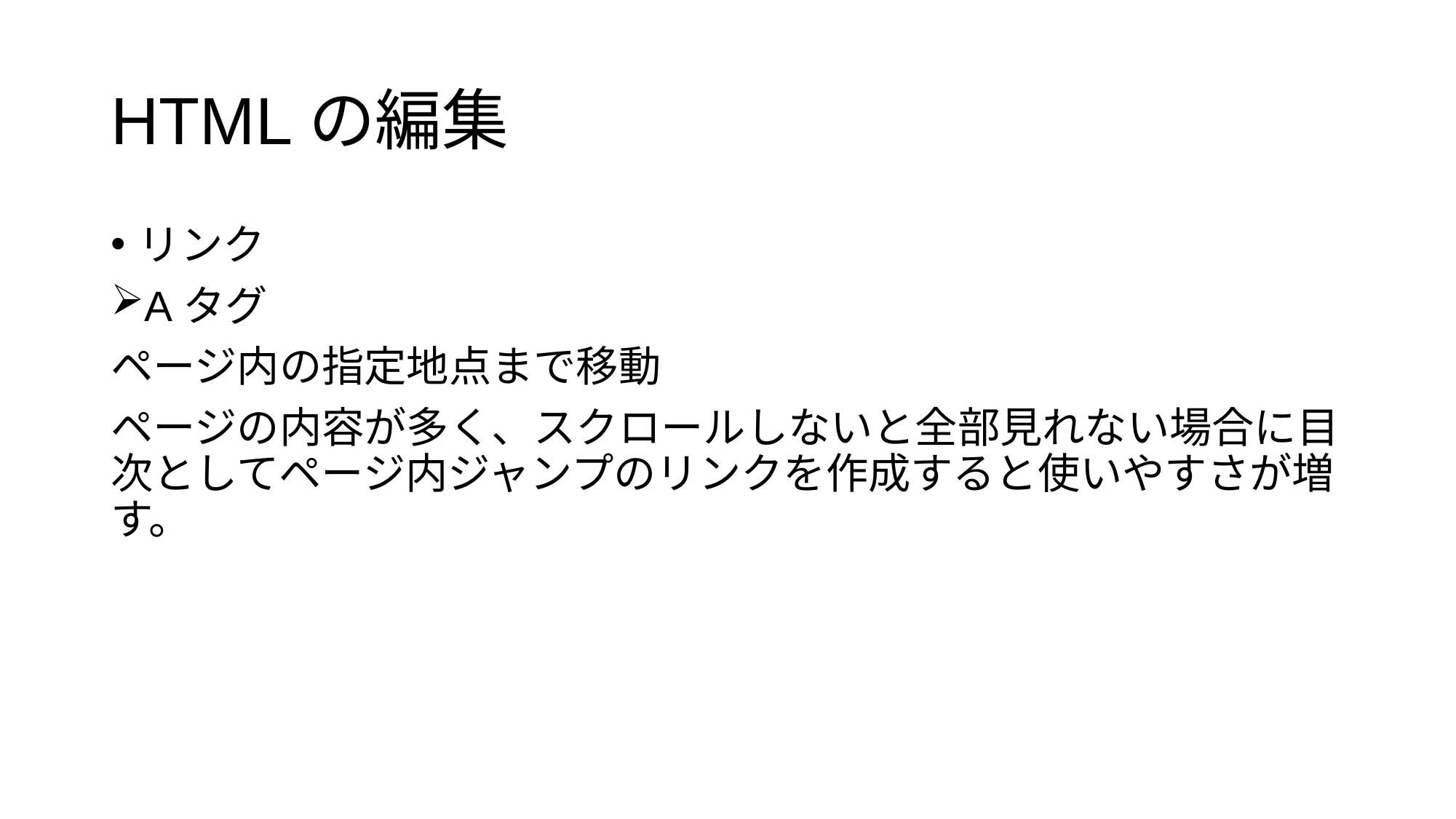

# HTMLの編集
リンク
Aタグ
ページ内の指定地点まで移動
ページの内容が多く、スクロールしないと全部見れない場合に目次としてページ内ジャンプのリンクを作成すると使いやすさが増す。